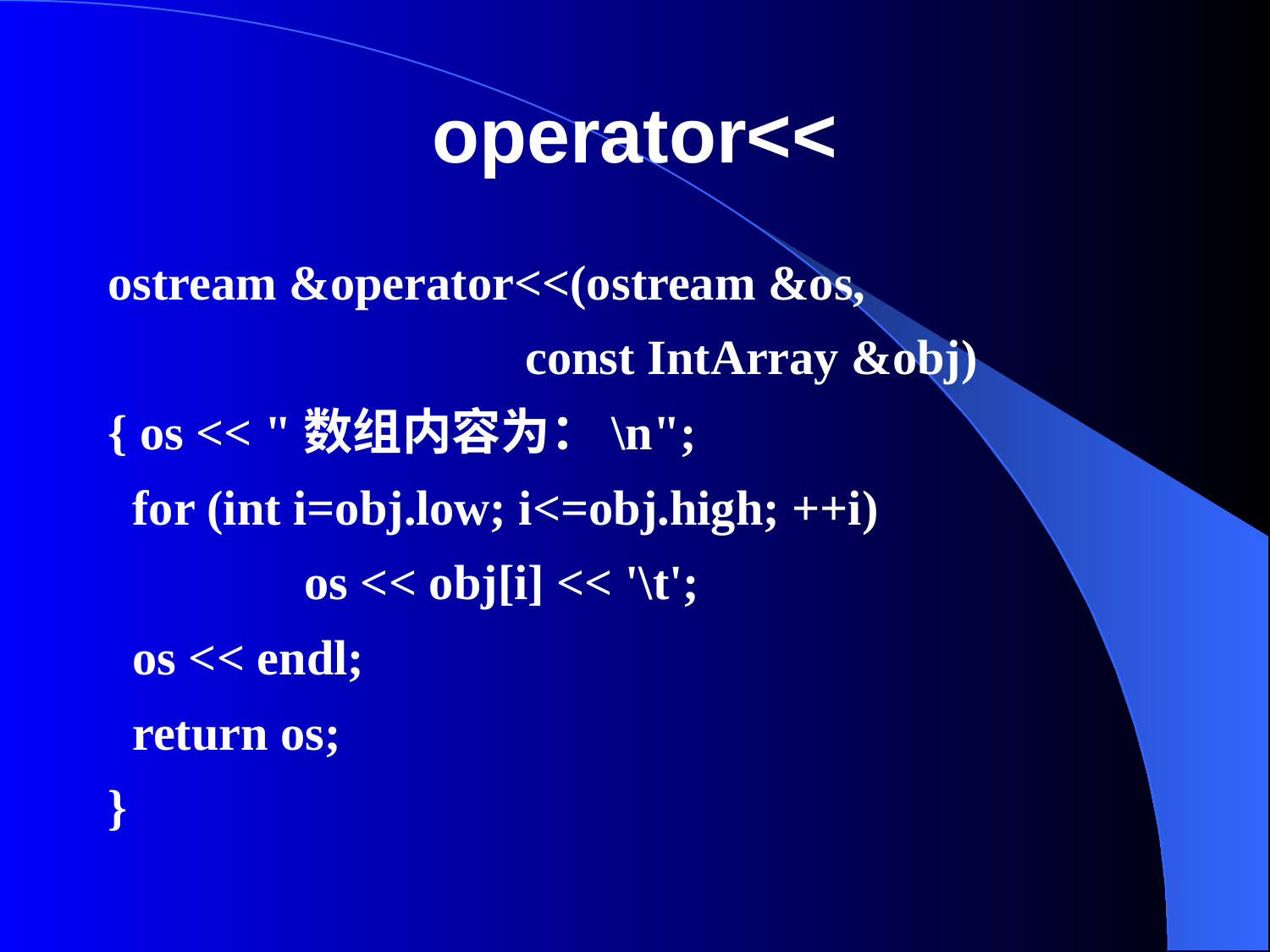

# operator<<
ostream &operator<<(ostream &os,
                                  const IntArray &obj)
{ os << "数组内容为：\n";
  for (int i=obj.low; i<=obj.high; ++i)
                os << obj[i] << '\t';
  os << endl;
  return os;
}